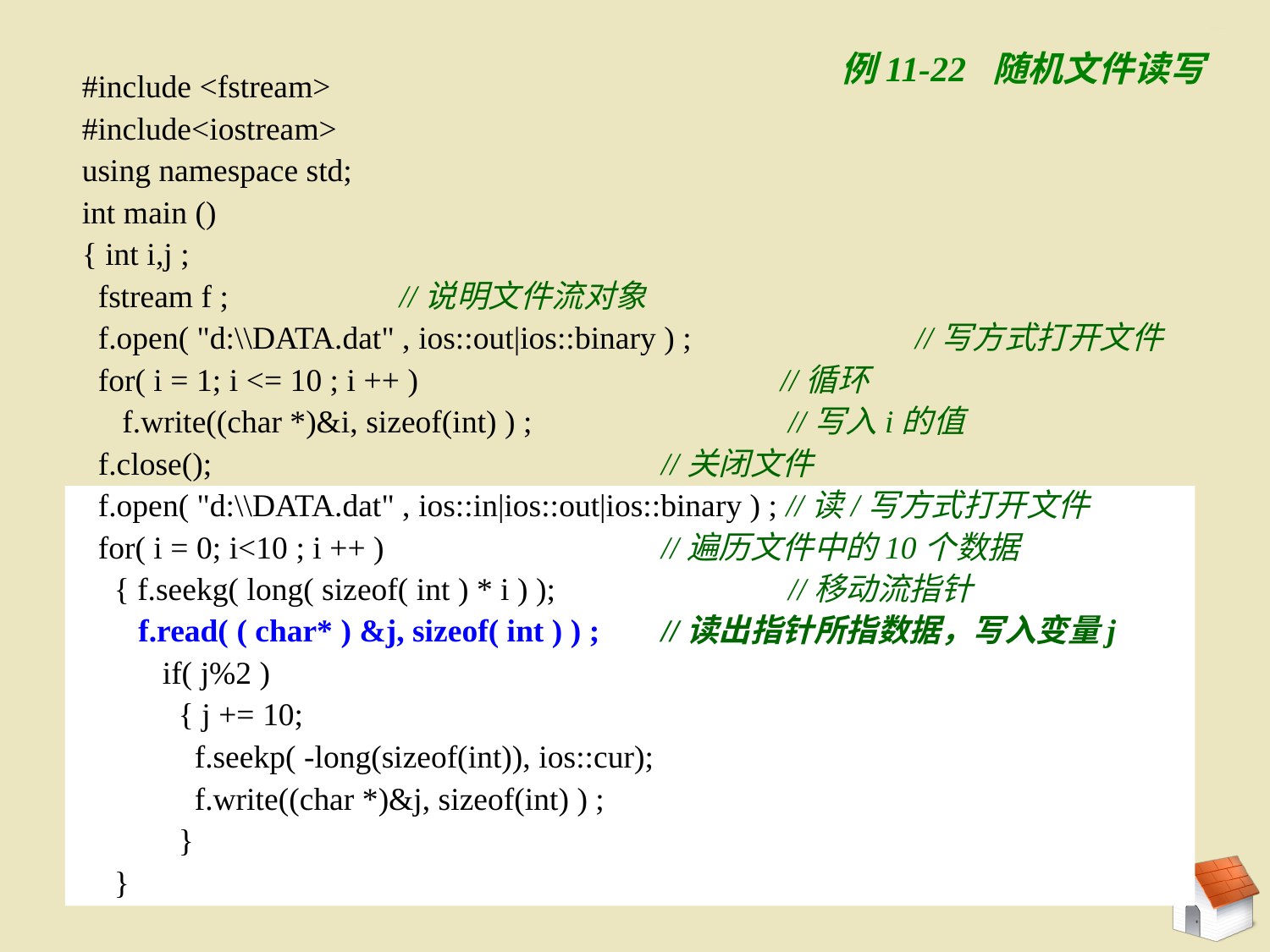

11.5.4  二进制文件
例11-22  随机文件读写
#include <fstream>
#include<iostream>
using namespace std;
int main ()
{ int i,j ;
  fstream f ;		//说明文件流对象
  f.open( "d:\\DATA.dat" , ios::out|ios::binary ) ;		 //写方式打开文件
  for( i = 1; i <= 10 ; i ++ )		 	//循环
     f.write((char *)&i, sizeof(int) ) ;		 //写入i的值
  f.close();				 //关闭文件
  f.open( "d:\\DATA.dat" , ios::in|ios::out|ios::binary ) ; //读/写方式打开文件
  for( i = 0; i<10 ; i ++ )			 //遍历文件中的10个数据
    { f.seekg( long( sizeof( int ) * i ) );		 //移动流指针
       f.read( ( char* ) &j, sizeof( int ) ) ;	 //读出指针所指数据，写入变量j
          if( j%2 )
            { j += 10;
              f.seekp( -long(sizeof(int)), ios::cur);
              f.write((char *)&j, sizeof(int) ) ;
            }
    }